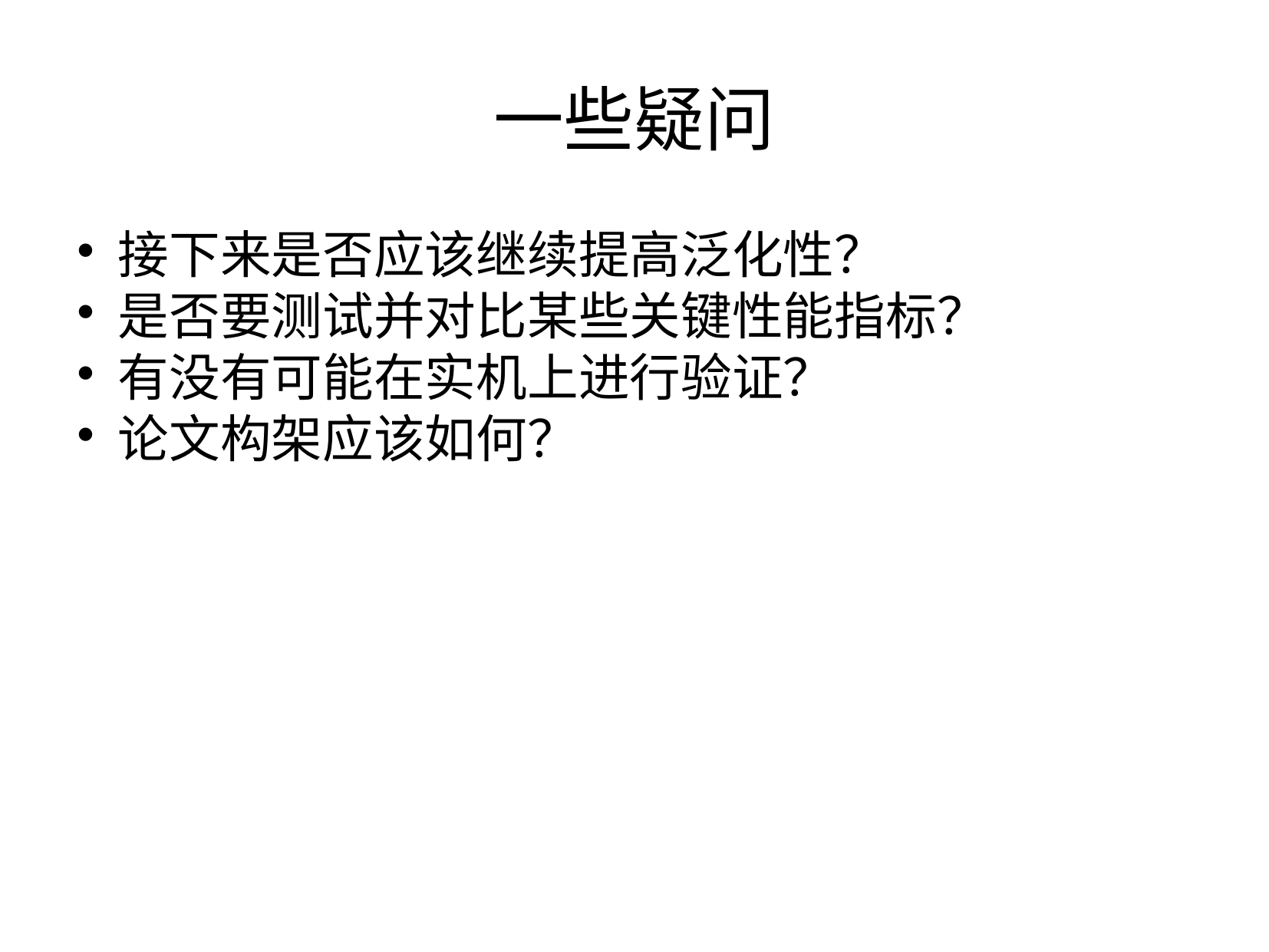

一些疑问
接下来是否应该继续提高泛化性？
是否要测试并对比某些关键性能指标？
有没有可能在实机上进行验证？
论文构架应该如何？